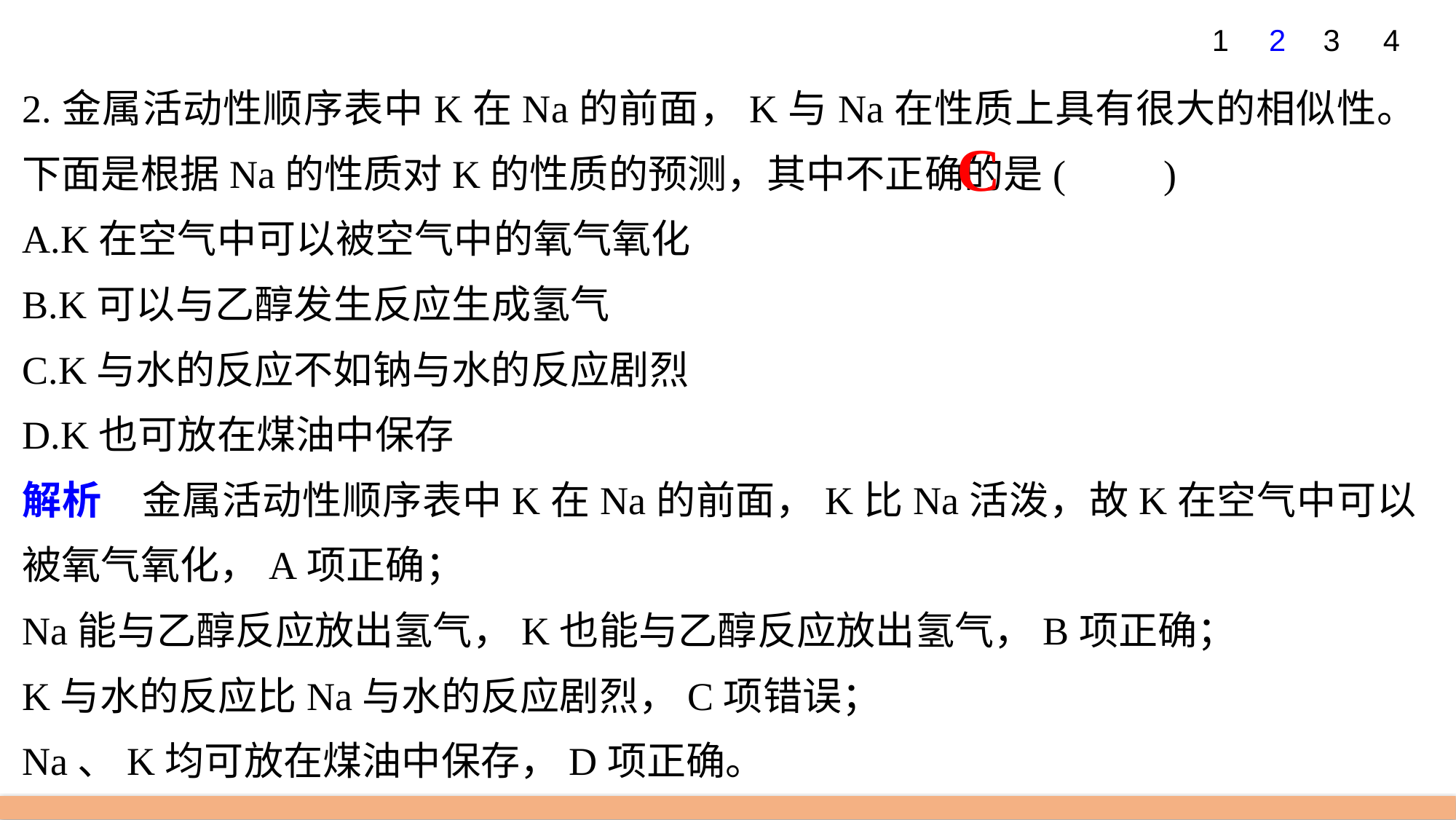

1
2
3
4
2.金属活动性顺序表中K在Na的前面，K与Na在性质上具有很大的相似性。下面是根据Na的性质对K的性质的预测，其中不正确的是(　　)
A.K在空气中可以被空气中的氧气氧化
B.K可以与乙醇发生反应生成氢气
C.K与水的反应不如钠与水的反应剧烈
D.K也可放在煤油中保存
解析　金属活动性顺序表中K在Na的前面，K比Na活泼，故K在空气中可以被氧气氧化，A项正确；
Na能与乙醇反应放出氢气，K也能与乙醇反应放出氢气，B项正确；
K与水的反应比Na与水的反应剧烈，C项错误；
Na、K均可放在煤油中保存，D项正确。
C